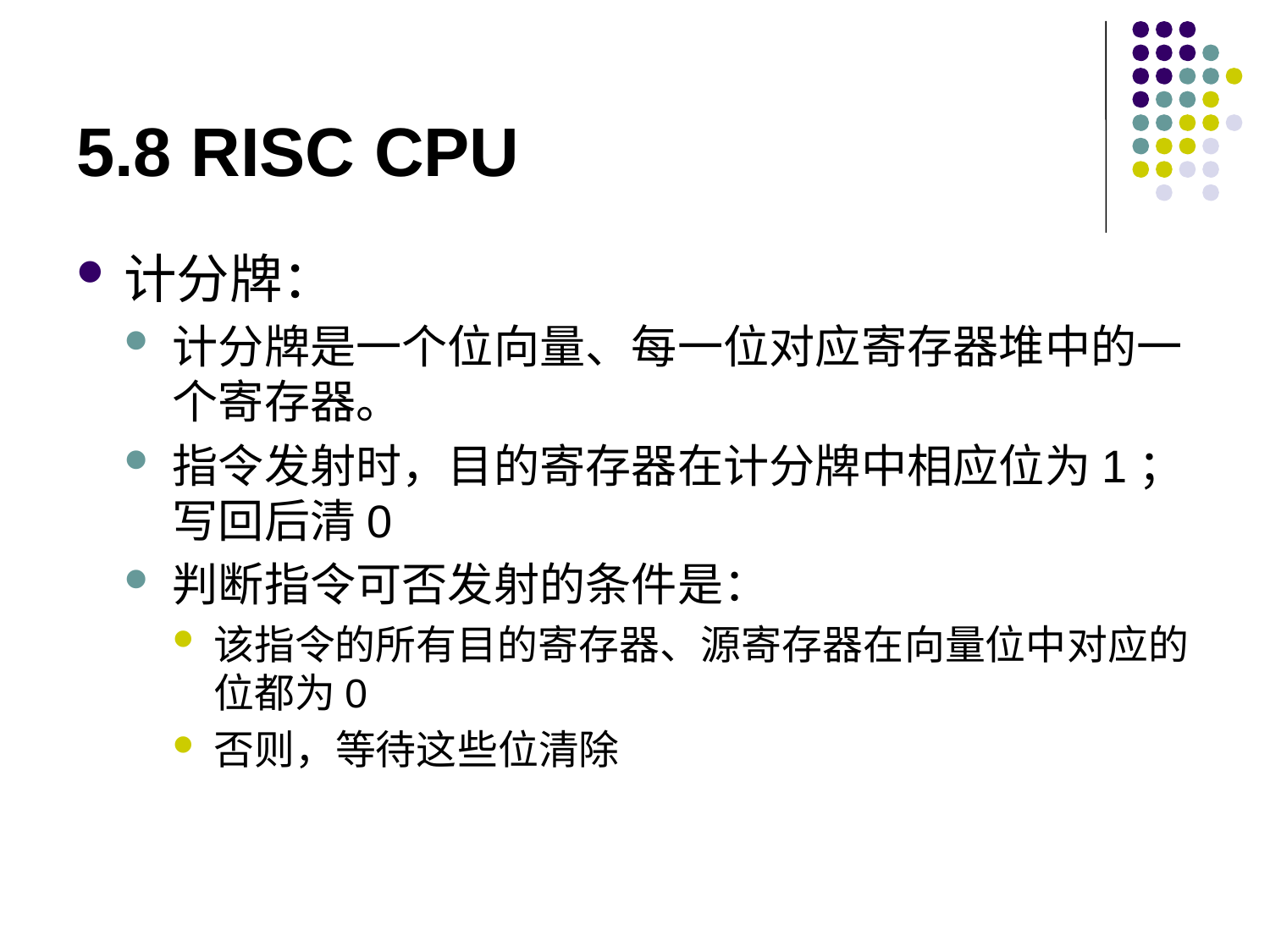

# 5.8 RISC CPU
计分牌：
计分牌是一个位向量、每一位对应寄存器堆中的一个寄存器。
指令发射时，目的寄存器在计分牌中相应位为1；写回后清0
判断指令可否发射的条件是：
该指令的所有目的寄存器、源寄存器在向量位中对应的位都为0
否则，等待这些位清除

32